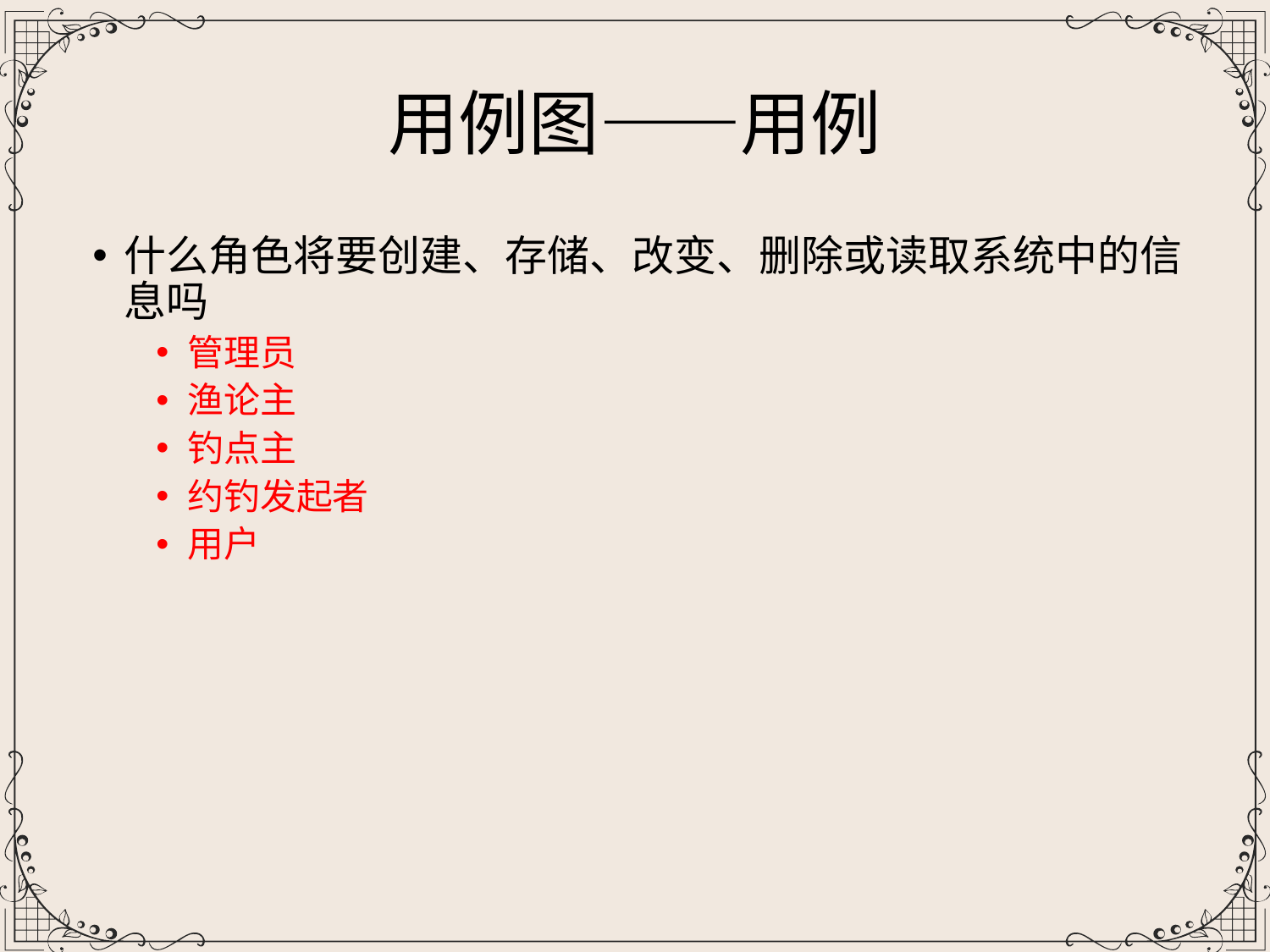

用例图——用例
什么角色将要创建、存储、改变、删除或读取系统中的信息吗
管理员
渔论主
钓点主
约钓发起者
用户